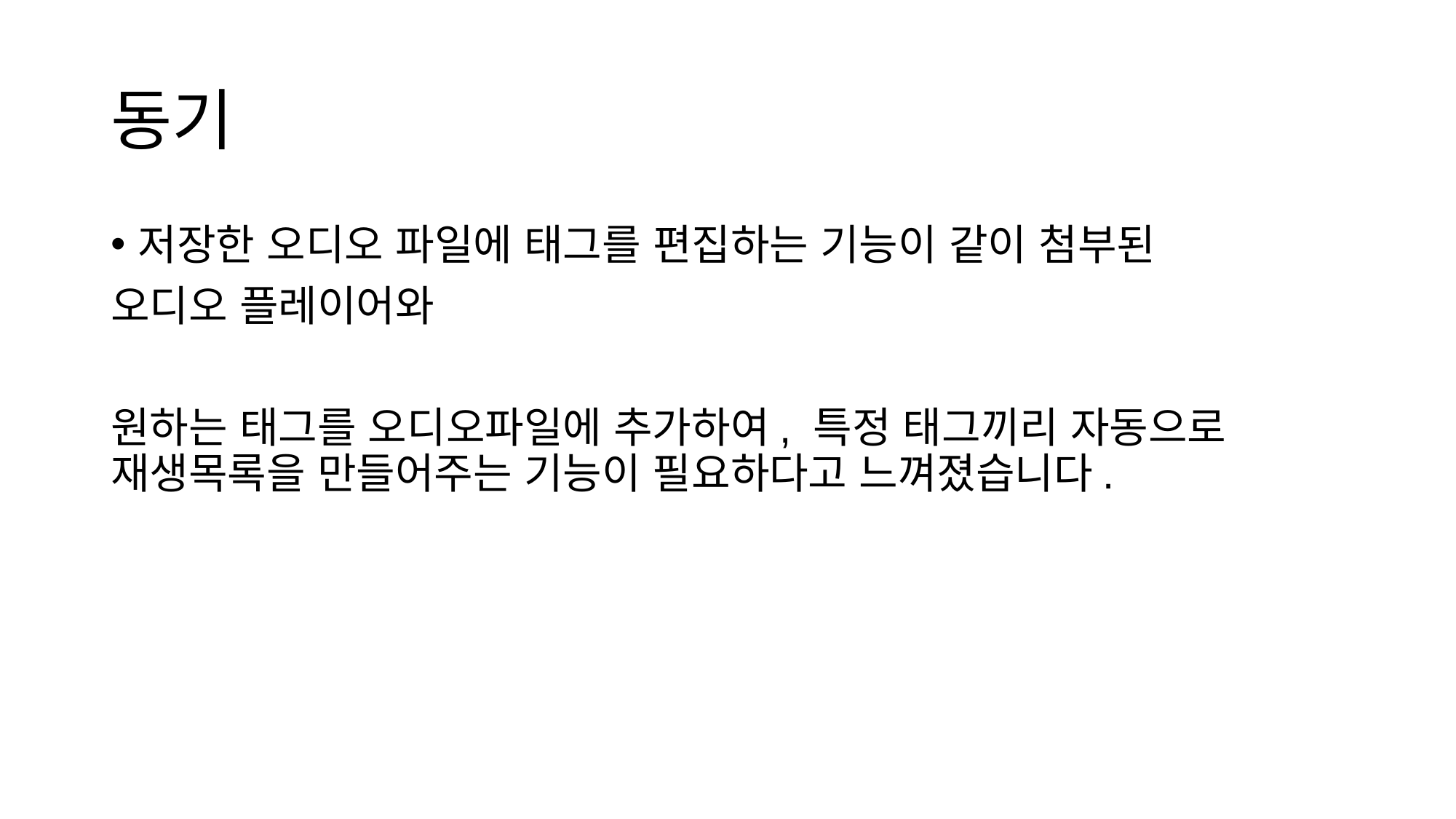

# 동기
저장한 오디오 파일에 태그를 편집하는 기능이 같이 첨부된
오디오 플레이어와

원하는 태그를 오디오파일에 추가하여, 특정 태그끼리 자동으로 재생목록을 만들어주는 기능이 필요하다고 느껴졌습니다.